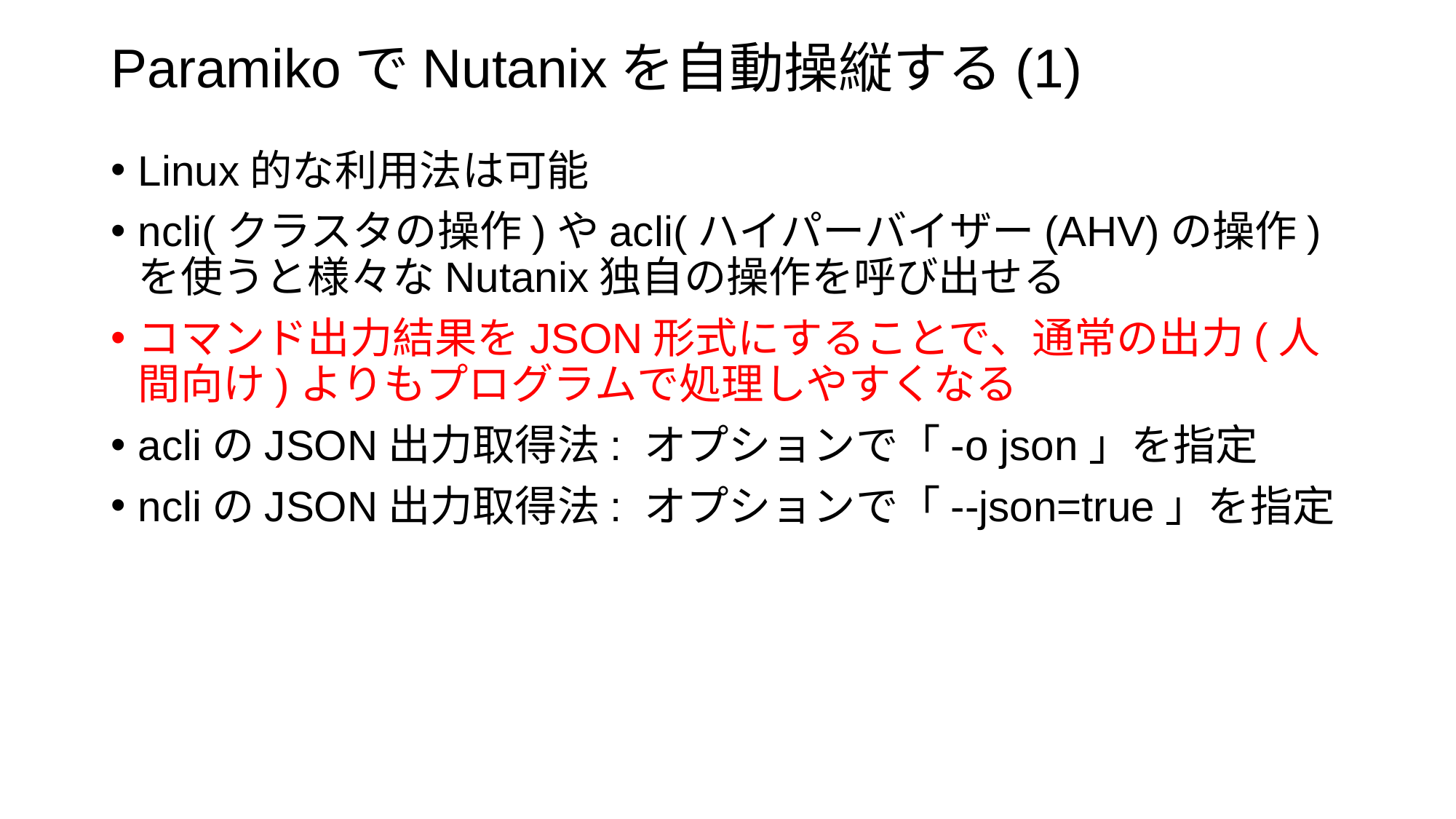

# ParamikoでNutanixを自動操縦する(1)
Linux的な利用法は可能
ncli(クラスタの操作)やacli(ハイパーバイザー(AHV)の操作)を使うと様々なNutanix独自の操作を呼び出せる
コマンド出力結果をJSON形式にすることで、通常の出力(人間向け)よりもプログラムで処理しやすくなる
acliのJSON出力取得法: オプションで「-o json」を指定
ncliのJSON出力取得法: オプションで「--json=true」を指定